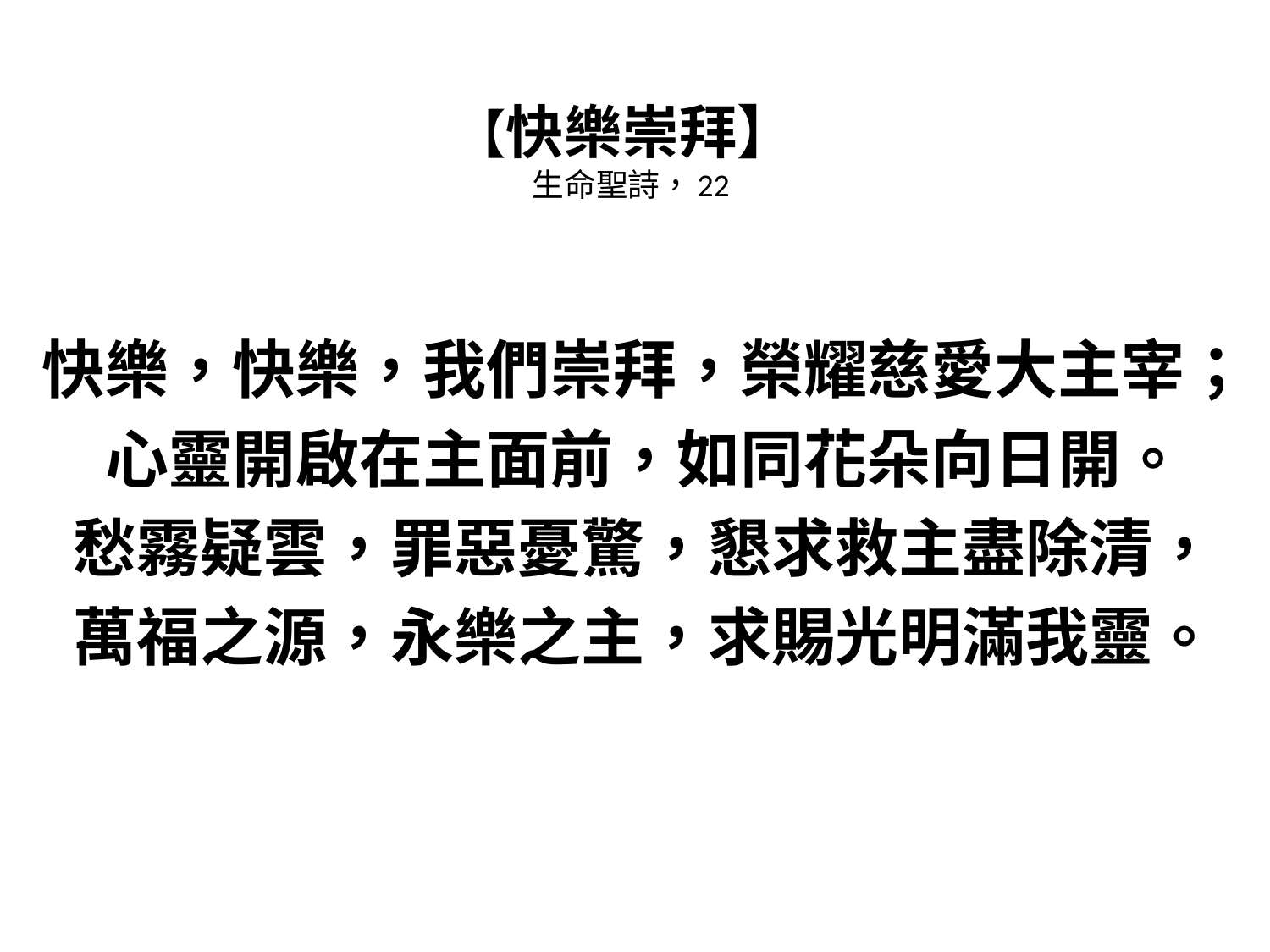

# 【快樂崇拜】 生命聖詩，22
快樂，快樂，我們崇拜，榮耀慈愛大主宰；
心靈開啟在主面前，如同花朵向日開。
愁霧疑雲，罪惡憂驚，懇求救主盡除清，
萬福之源，永樂之主，求賜光明滿我靈。